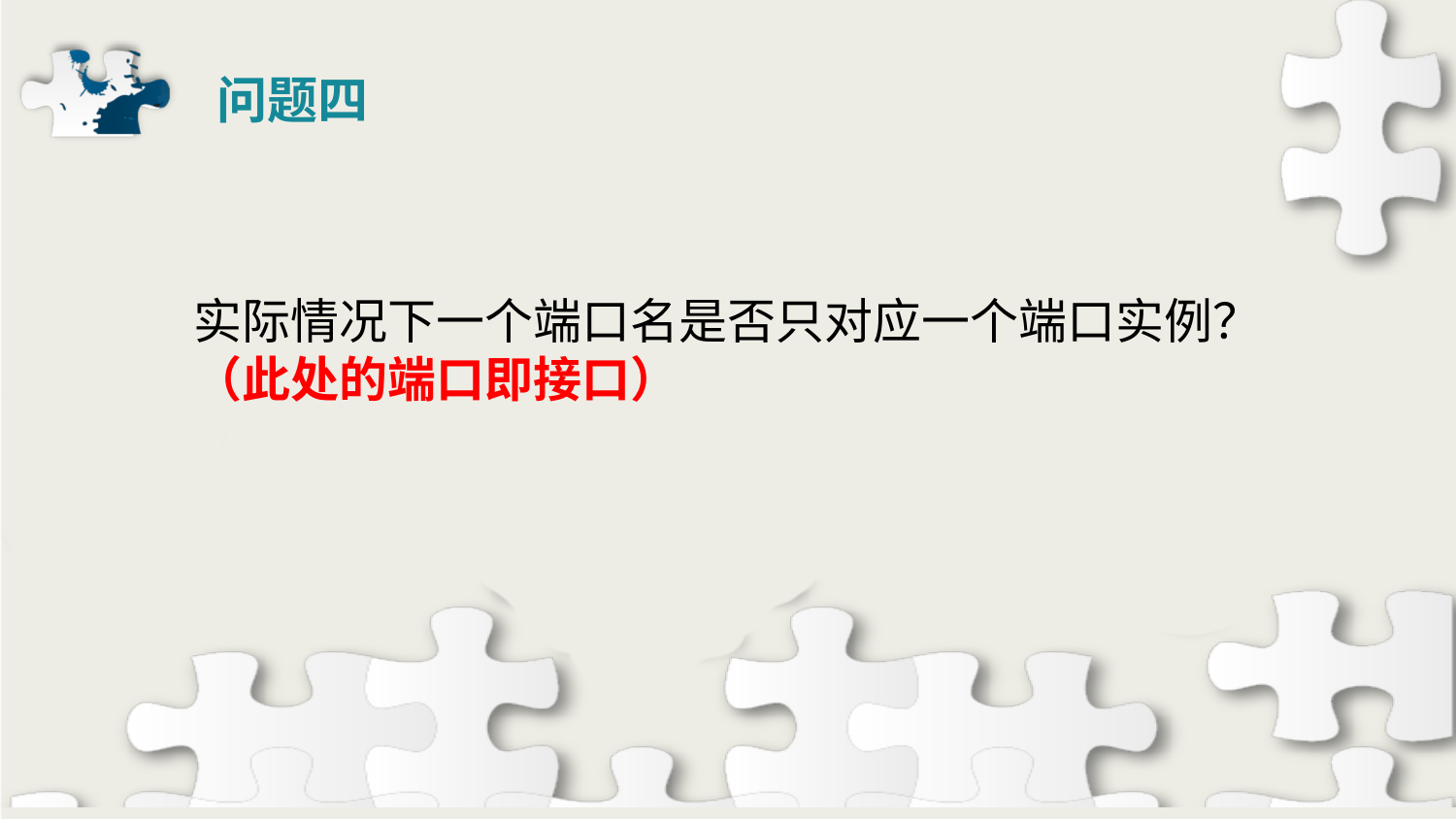

问题四
实际情况下一个端口名是否只对应一个端口实例？
（此处的端口即接口）